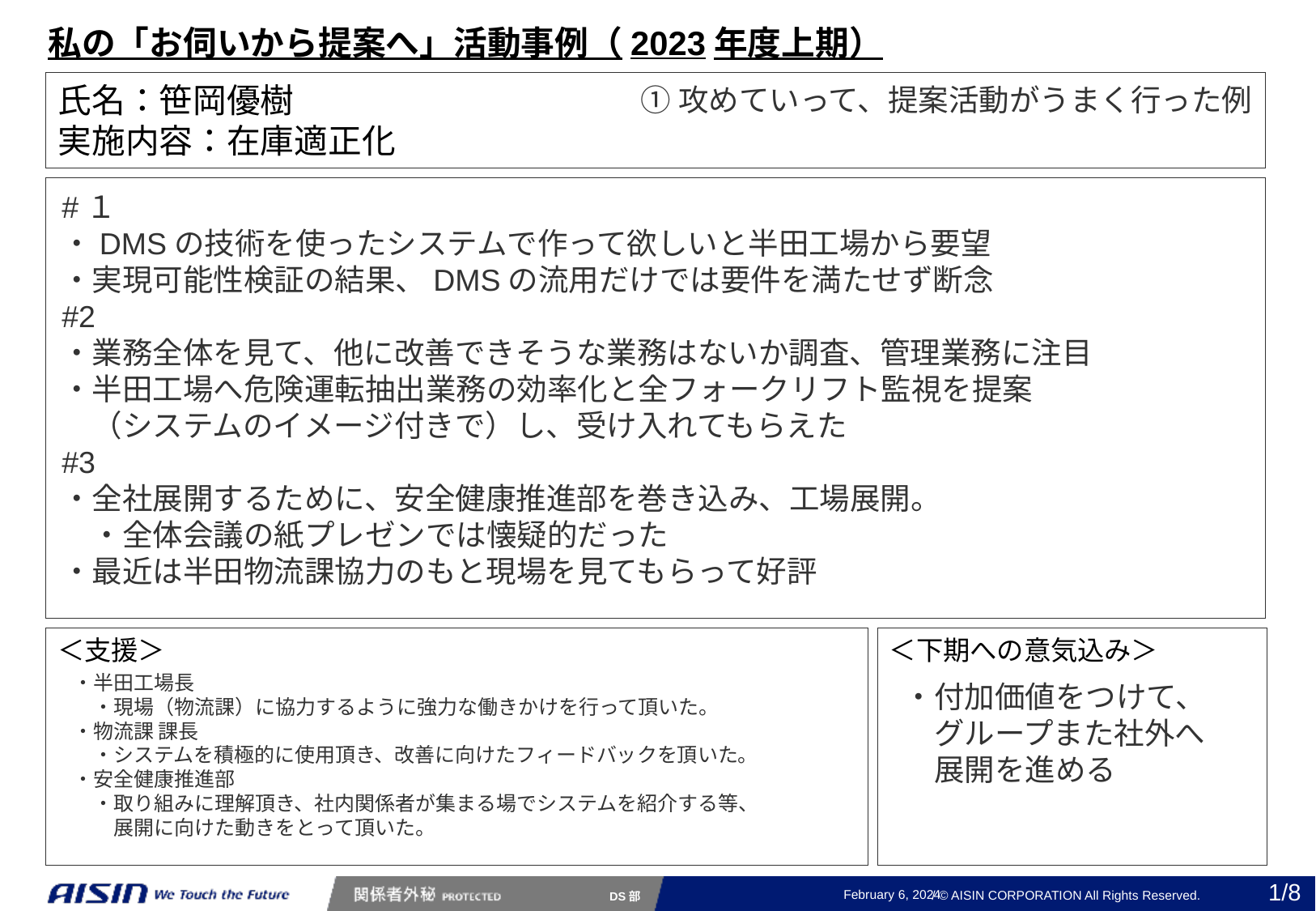

私の「お伺いから提案へ」活動事例（2023年度上期）
氏名：笹岡優樹
実施内容：在庫適正化
①攻めていって、提案活動がうまく行った例

#１
・DMSの技術を使ったシステムで作って欲しいと半田工場から要望
・実現可能性検証の結果、DMSの流用だけでは要件を満たせず断念
#2
・業務全体を見て、他に改善できそうな業務はないか調査、管理業務に注目
・半田工場へ危険運転抽出業務の効率化と全フォークリフト監視を提案
　（システムのイメージ付きで）し、受け入れてもらえた
#3
・全社展開するために、安全健康推進部を巻き込み、工場展開。
　・全体会議の紙プレゼンでは懐疑的だった
・最近は半田物流課協力のもと現場を見てもらって好評
＜下期への意気込み＞

＜支援＞
・半田工場長
　・現場（物流課）に協力するように強力な働きかけを行って頂いた。
・物流課 課長
　・システムを積極的に使用頂き、改善に向けたフィードバックを頂いた。
・安全健康推進部
　・取り組みに理解頂き、社内関係者が集まる場でシステムを紹介する等、
　　展開に向けた動きをとって頂いた。
・付加価値をつけて、
　グループまた社外へ
　展開を進める
February 6, 2024